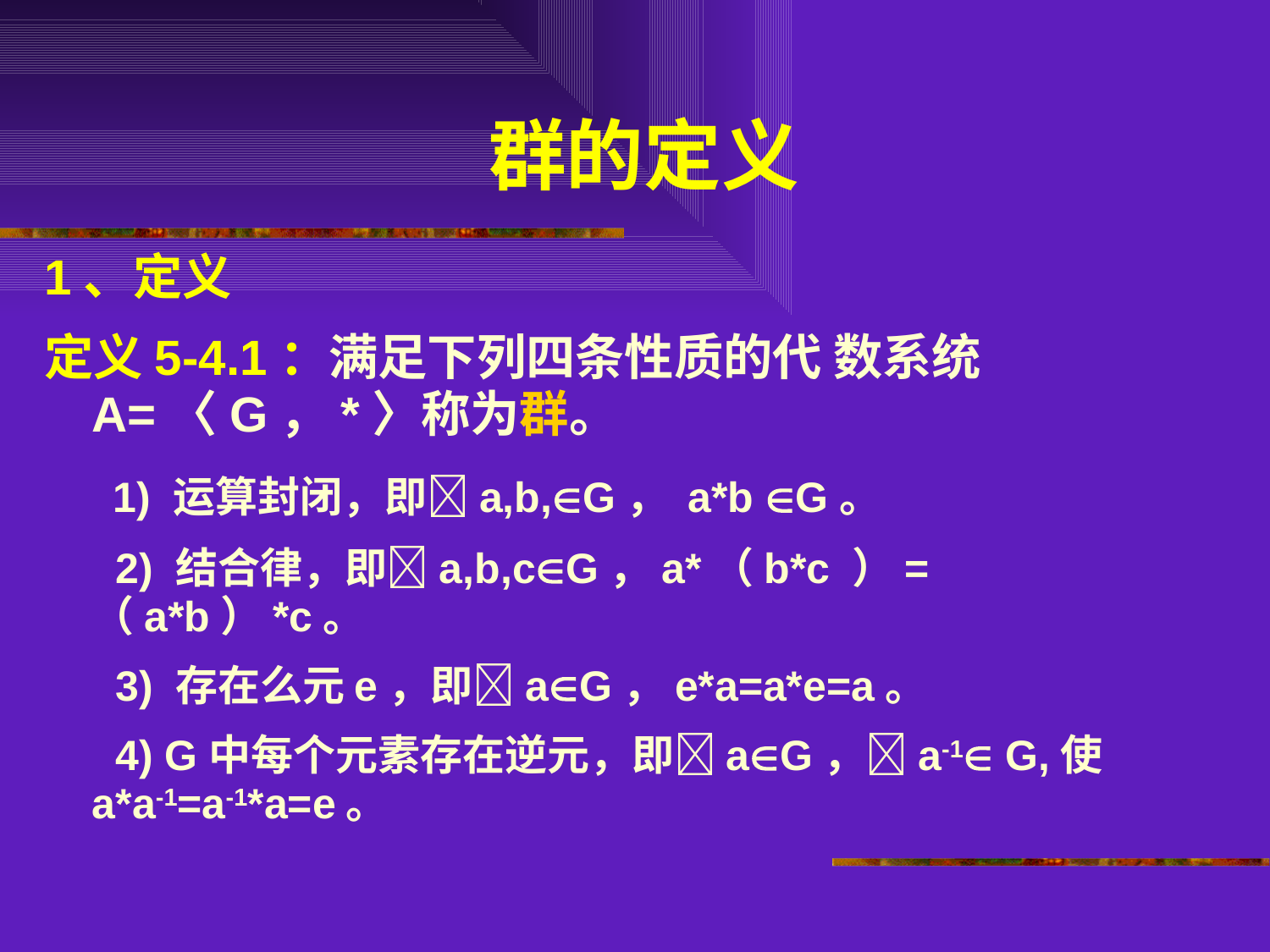

# 群的定义
1、定义
定义5-4.1：满足下列四条性质的代 数系统A=〈G，*〉称为群。
     1) 运算封闭，即∀a,b,∈G， a*b ∈G。
      2) 结合律，即∀a,b,c∈G，a*（b*c ）= （a*b）*c。
      3) 存在么元e，即∀a∈G，e*a=a*e=a。
      4) G中每个元素存在逆元，即∀a∈G，∃a-1∈ G,使a*a-1=a-1*a=e。